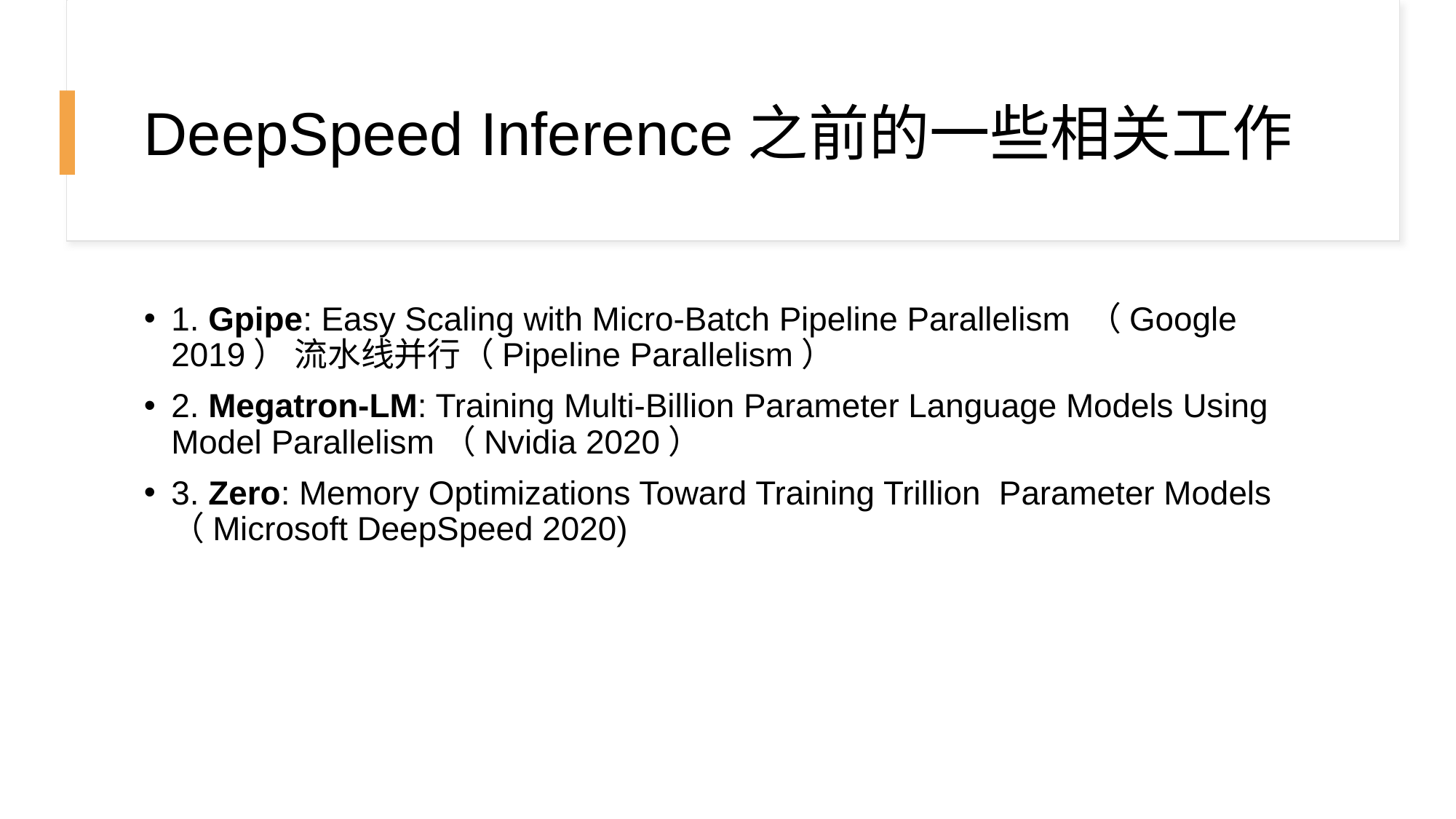

# DeepSpeed Inference之前的一些相关工作

1. Gpipe: Easy Scaling with Micro-Batch Pipeline Parallelism （Google 2019） 流水线并行（Pipeline Parallelism）
2. Megatron-LM: Training Multi-Billion Parameter Language Models Using  Model Parallelism（Nvidia 2020）
3. Zero: Memory Optimizations Toward Training Trillion  Parameter Models（Microsoft DeepSpeed 2020)